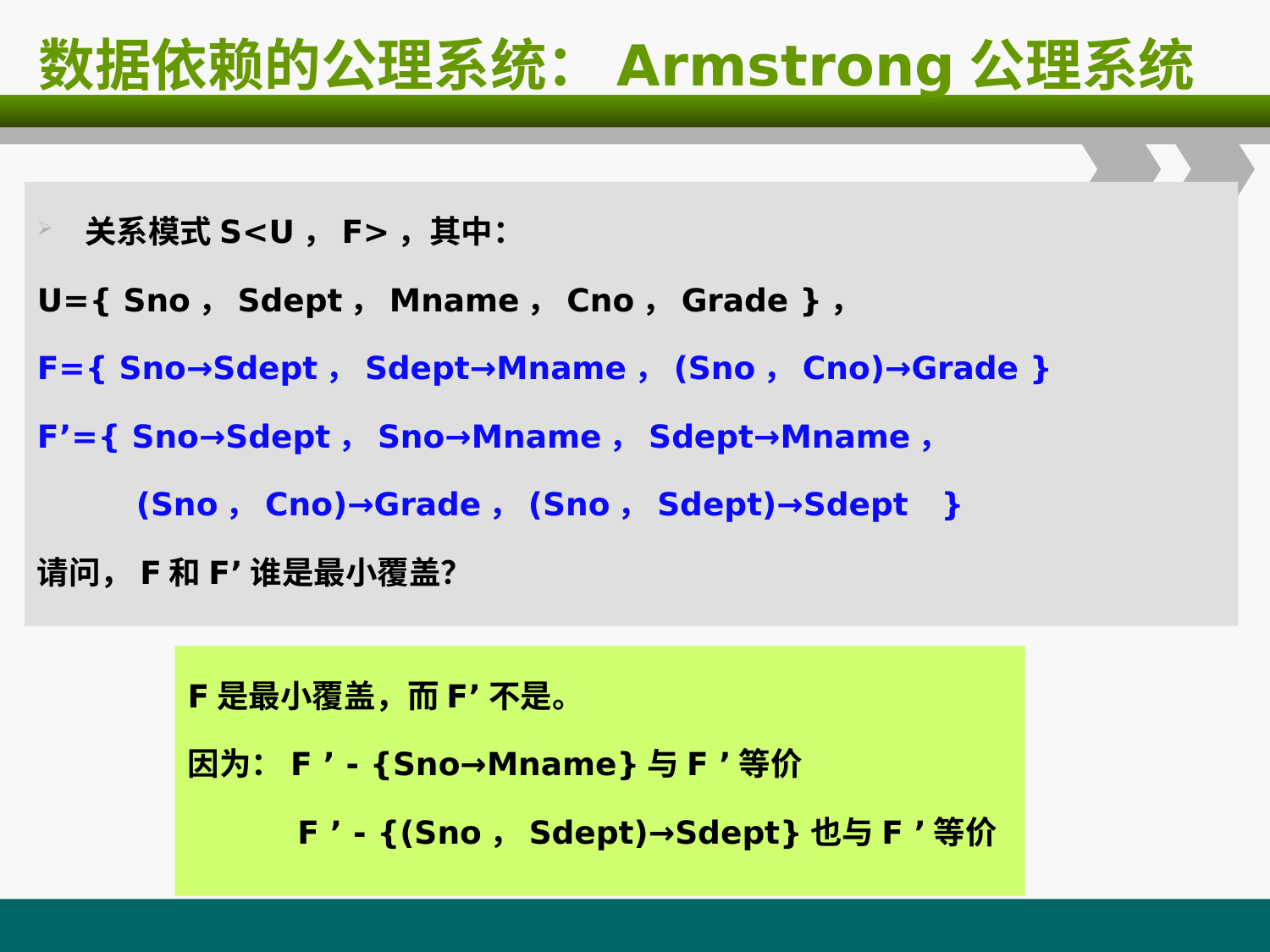

# 数据依赖的公理系统：Armstrong公理系统
关系模式S<U，F>，其中：
U={ Sno，Sdept，Mname，Cno，Grade }，
F={ Sno→Sdept，Sdept→Mname，(Sno，Cno)→Grade }
F’={ Sno→Sdept，Sno→Mname，Sdept→Mname，
         (Sno，Cno)→Grade，(Sno，Sdept)→Sdept   }
请问，F和F’谁是最小覆盖？
F是最小覆盖，而F’不是。
因为：F ’ - {Sno→Mname}与F ’等价
          F ’ - {(Sno，Sdept)→Sdept}也与F ’等价